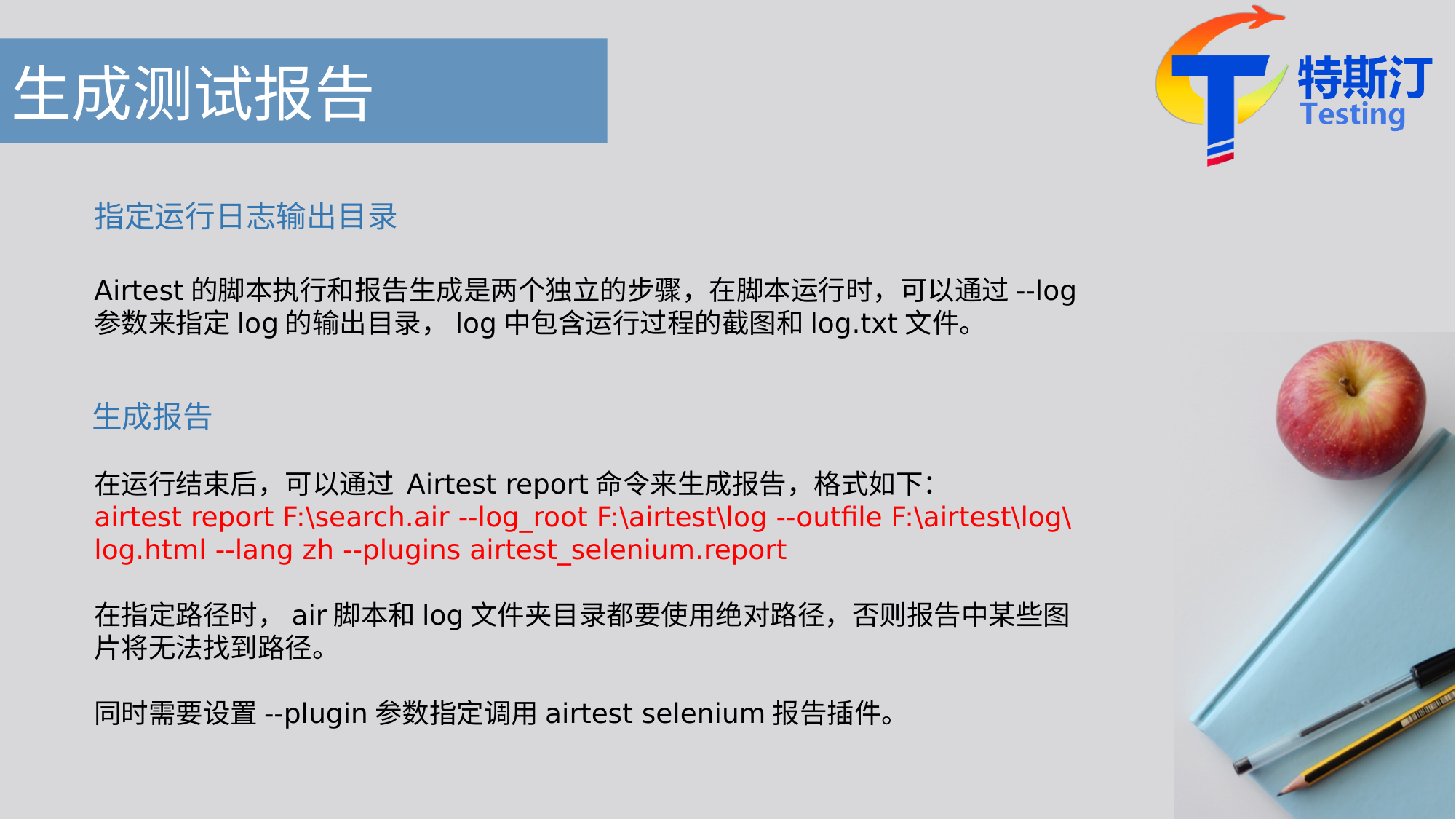

# 生成测试报告
指定运行日志输出目录
Airtest的脚本执行和报告生成是两个独立的步骤，在脚本运行时，可以通过--log参数来指定log的输出目录，log中包含运行过程的截图和log.txt文件。
生成报告
在运行结束后，可以通过 Airtest report命令来生成报告，格式如下：
airtest report F:\search.air --log_root F:\airtest\log --outfile F:\airtest\log\log.html --lang zh --plugins airtest_selenium.report
在指定路径时，air脚本和log文件夹目录都要使用绝对路径，否则报告中某些图片将无法找到路径。

同时需要设置--plugin参数指定调用airtest selenium报告插件。